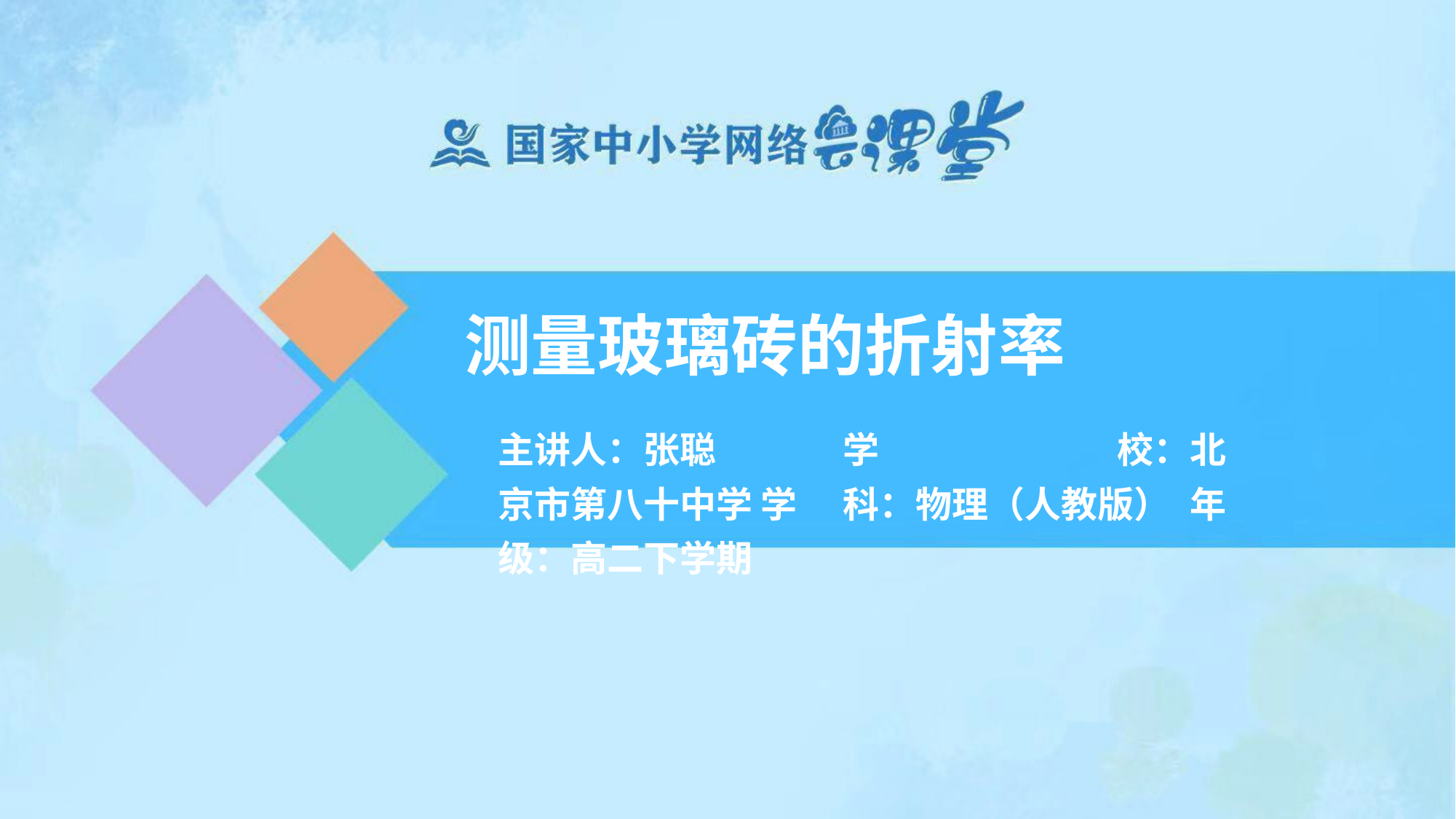

# 测量玻璃砖的折射率
主讲人：张聪	学	校：北京市第八十中学 学	科：物理（人教版）		年	级：高二下学期